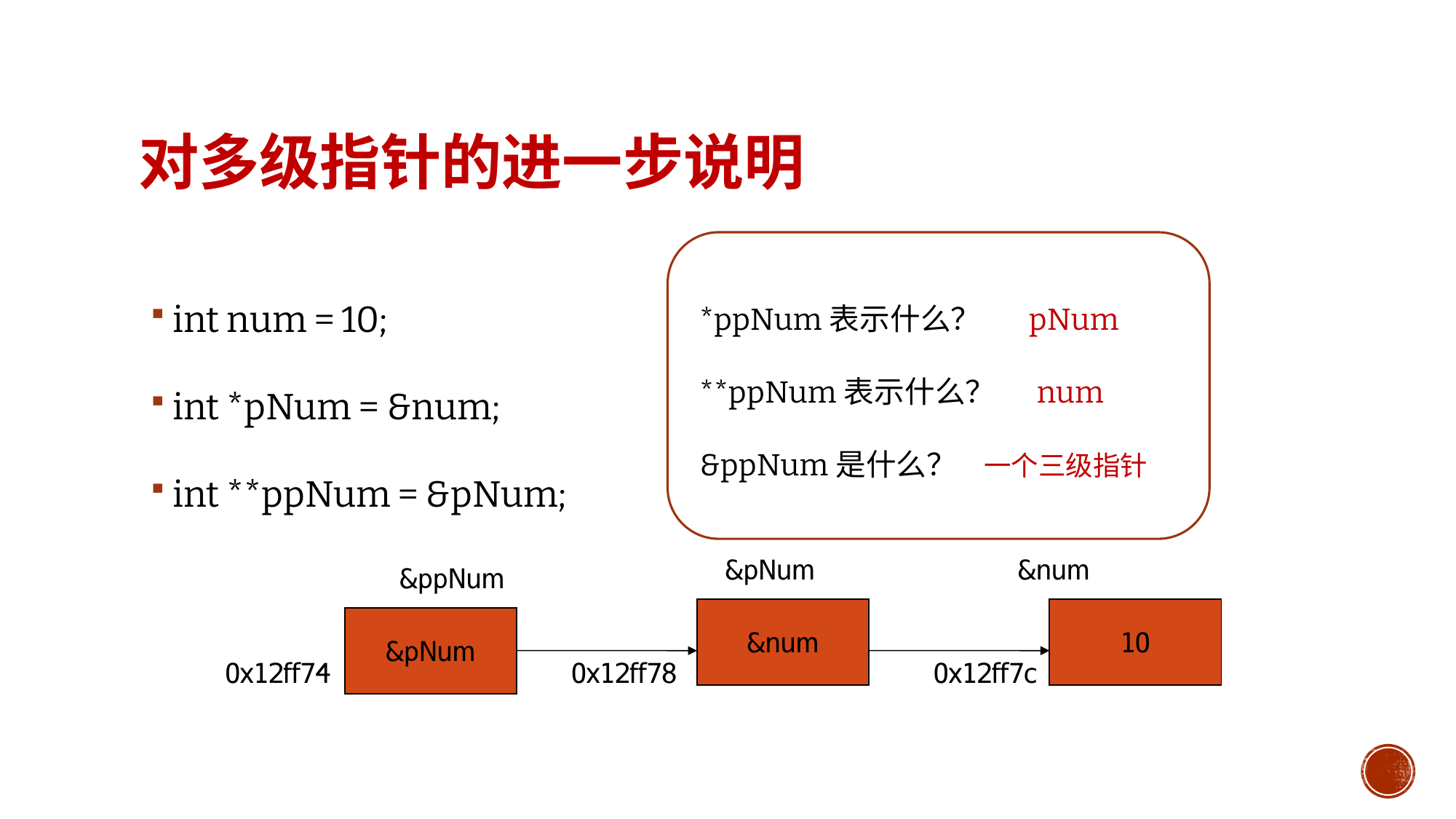

# 对多级指针的进一步说明

*ppNum表示什么？      pNum
**ppNum表示什么？     num
&ppNum是什么？    一个三级指针
int num = 10;
int *pNum = &num;
int **ppNum = &pNum;
&pNum
&num
&ppNum
&num
10
&pNum
0x12ff74

0x12ff78

0x12ff7c